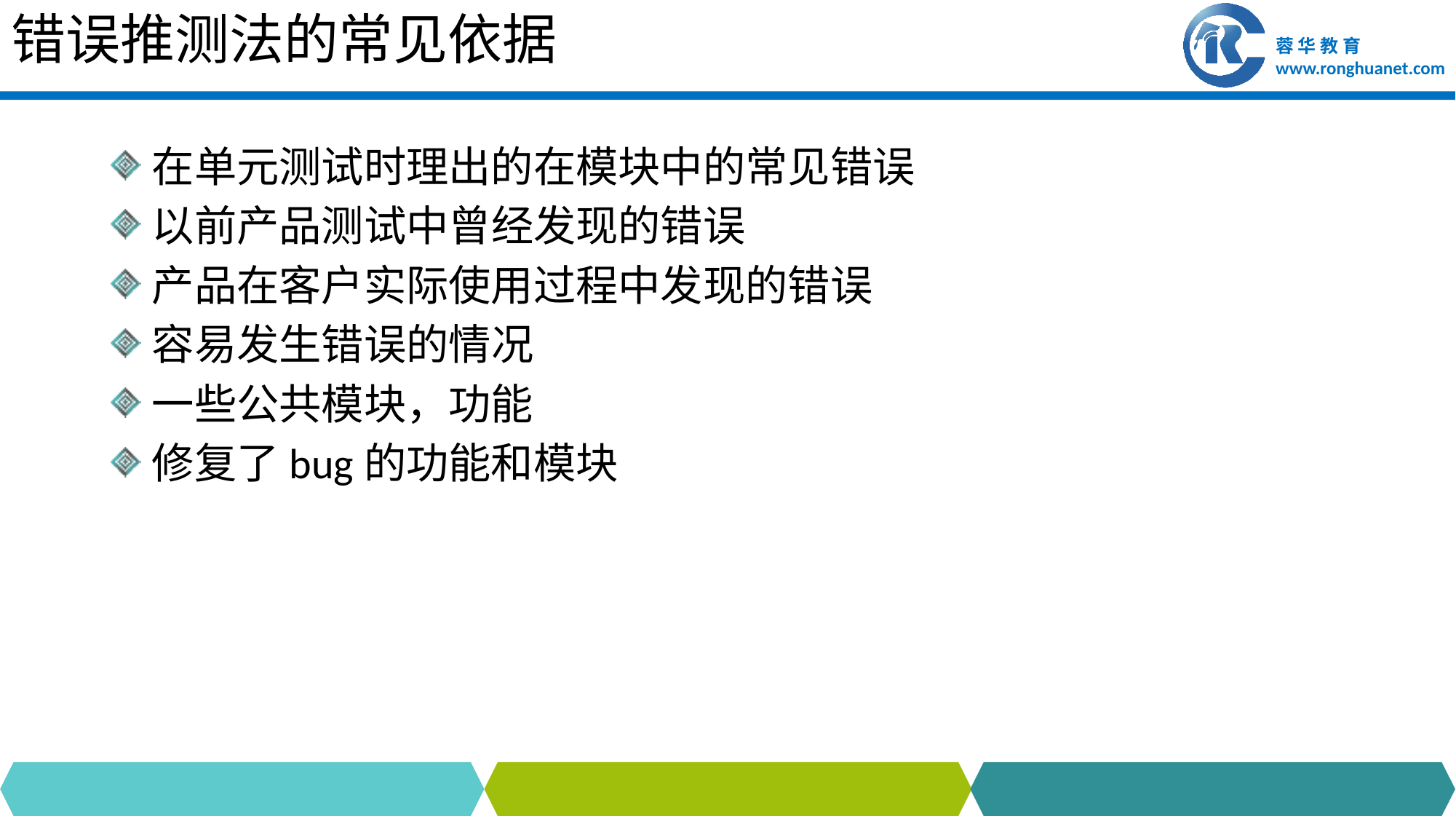

# 错误推测法的常见依据
在单元测试时理出的在模块中的常见错误
以前产品测试中曾经发现的错误
产品在客户实际使用过程中发现的错误
容易发生错误的情况
一些公共模块，功能
修复了bug的功能和模块